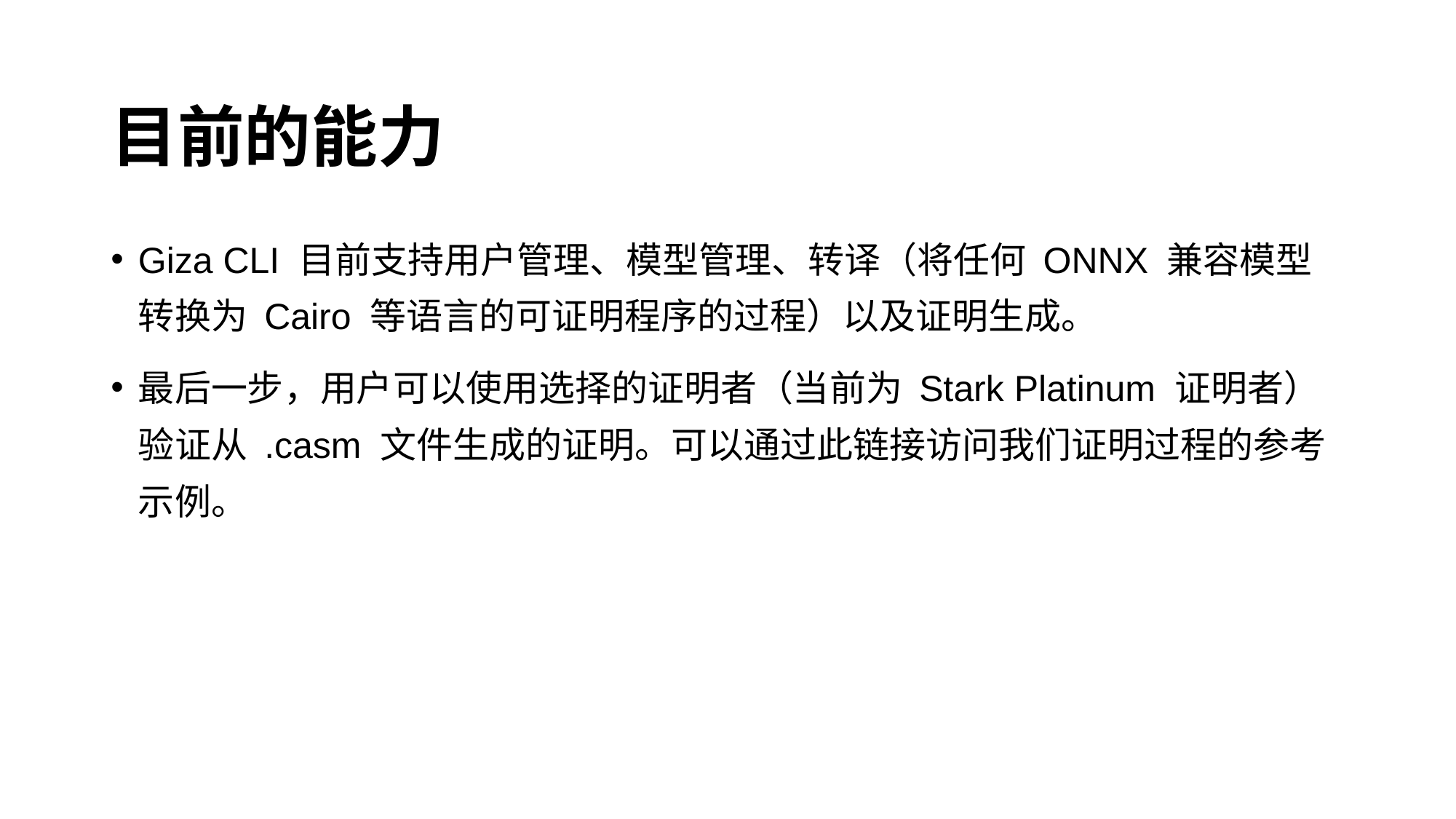

# 目前的能力
Giza CLI 目前支持用户管理、模型管理、转译（将任何 ONNX 兼容模型转换为 Cairo 等语言的可证明程序的过程）以及证明生成。
最后一步，用户可以使用选择的证明者（当前为 Stark Platinum 证明者）验证从 .casm 文件生成的证明。可以通过此链接访问我们证明过程的参考示例。